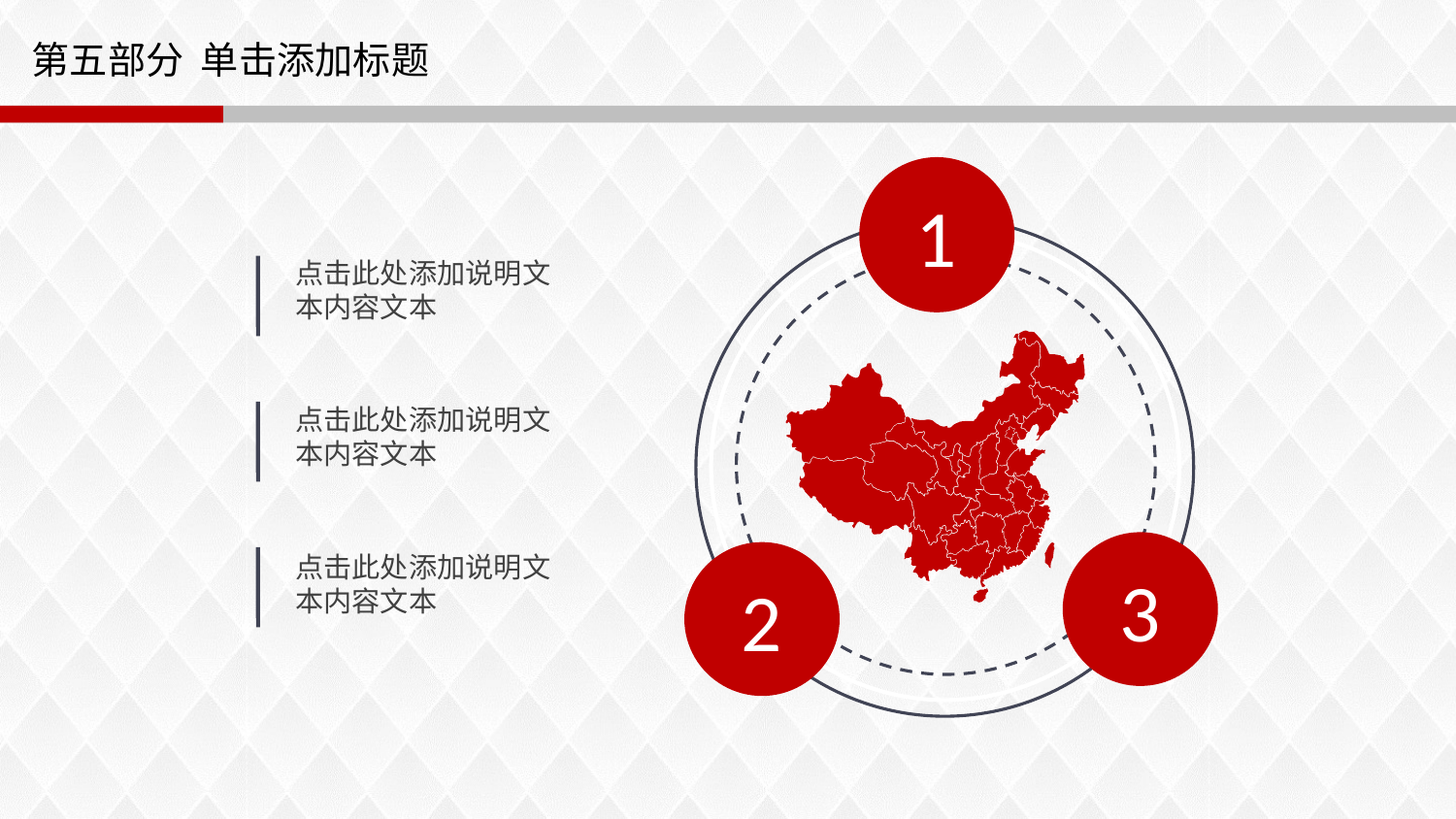

# 第五部分  单击添加标题

1

点击此处添加说明文本内容文本

点击此处添加说明文本内容文本

3
2
点击此处添加说明文本内容文本